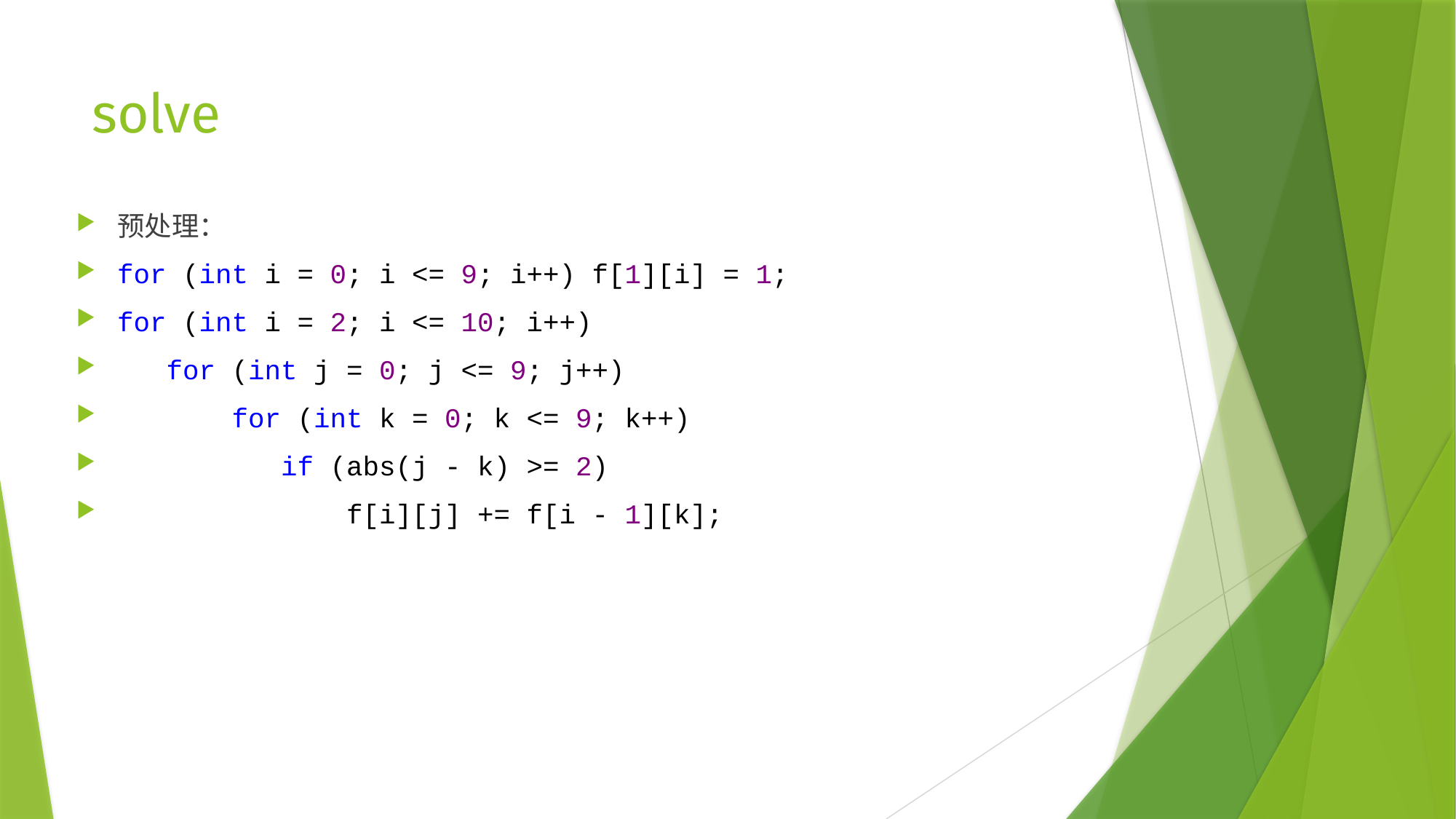

# solve
预处理：
for (int i = 0; i <= 9; i++) f[1][i] = 1;
for (int i = 2; i <= 10; i++)
   for (int j = 0; j <= 9; j++)
       for (int k = 0; k <= 9; k++)
          if (abs(j - k) >= 2)
              f[i][j] += f[i - 1][k];